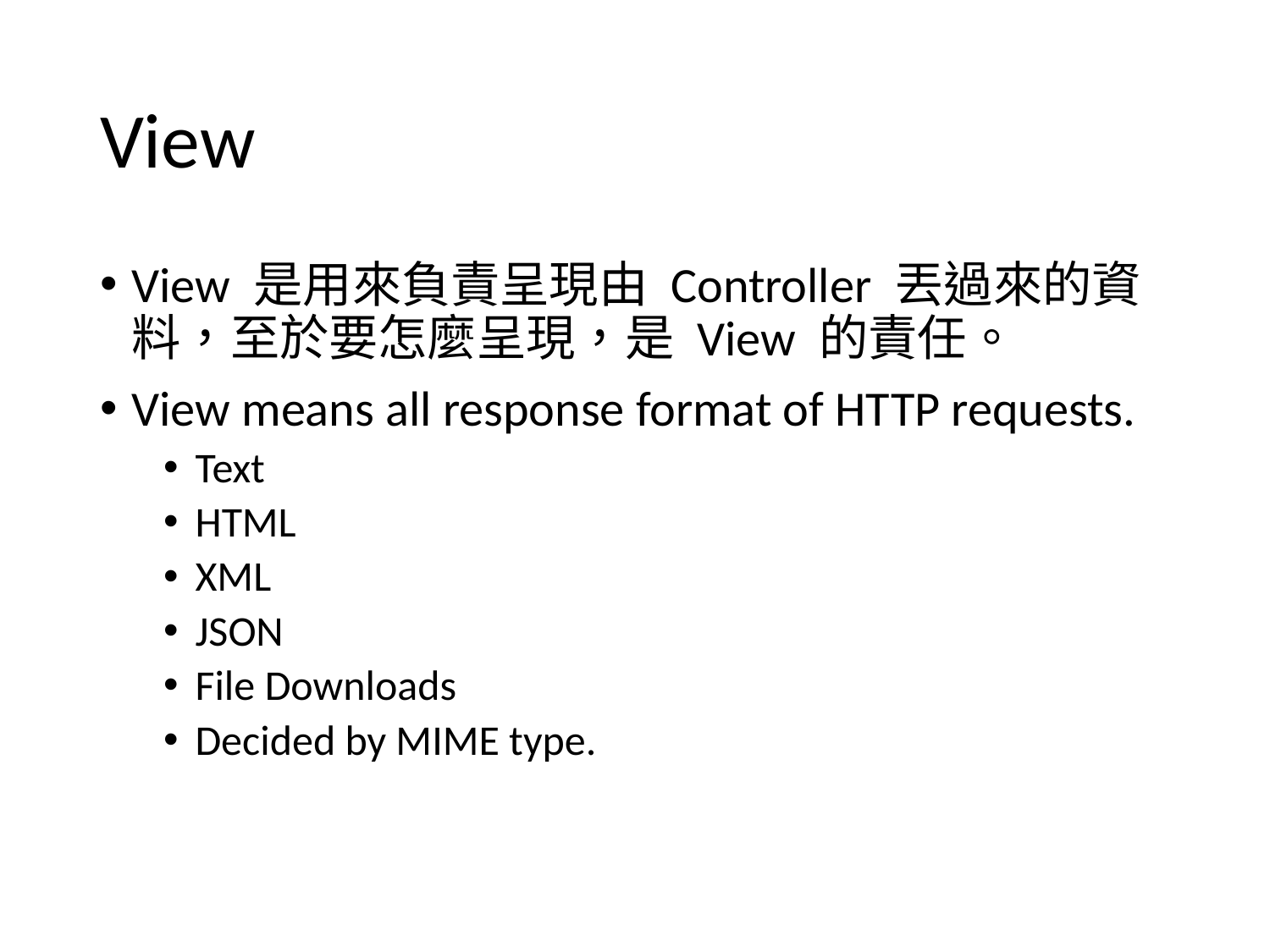

# View
View 是用來負責呈現由 Controller 丟過來的資料，至於要怎麼呈現，是 View 的責任。
View means all response format of HTTP requests.
Text
HTML
XML
JSON
File Downloads
Decided by MIME type.